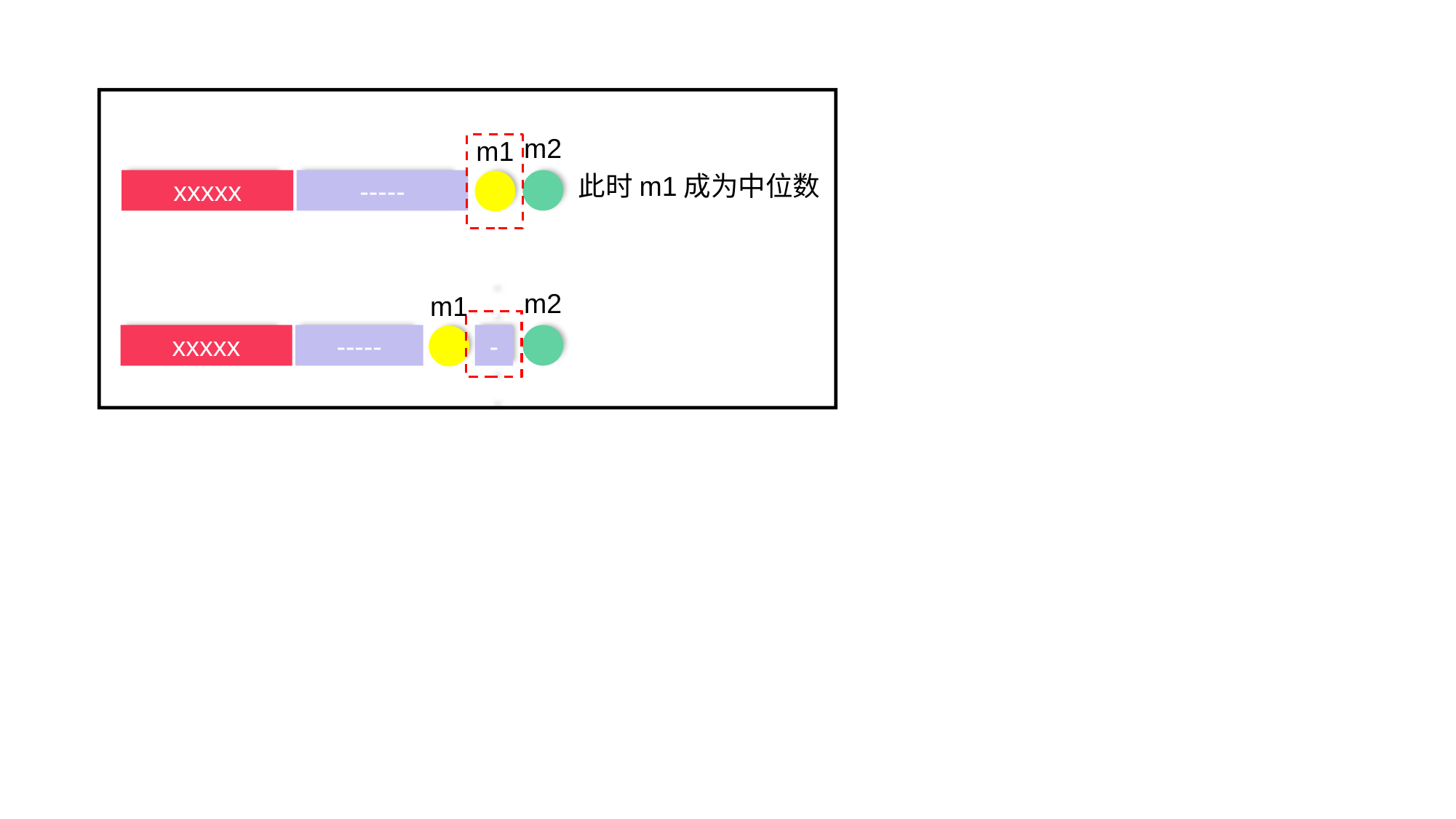

m2

m1

此时m1成为中位数
xxxxx
-----
m2

m1

-----
-----
xxxxx